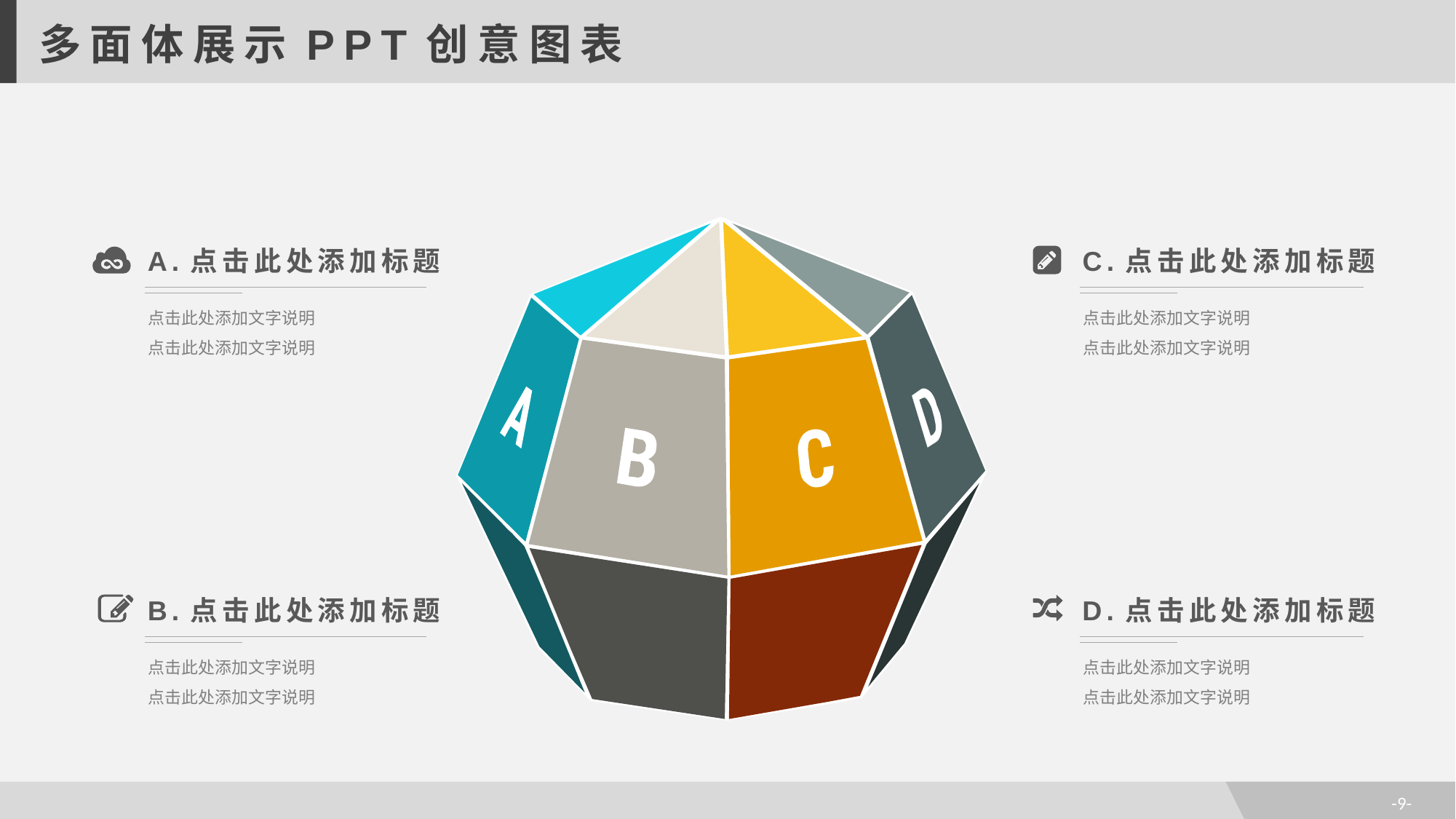

多面体展示PPT创意图表

A.点击此处添加标题

点击此处添加文字说明
点击此处添加文字说明
C.点击此处添加标题

点击此处添加文字说明
点击此处添加文字说明
B.点击此处添加标题

点击此处添加文字说明
点击此处添加文字说明
D.点击此处添加标题

点击此处添加文字说明
点击此处添加文字说明
-9-